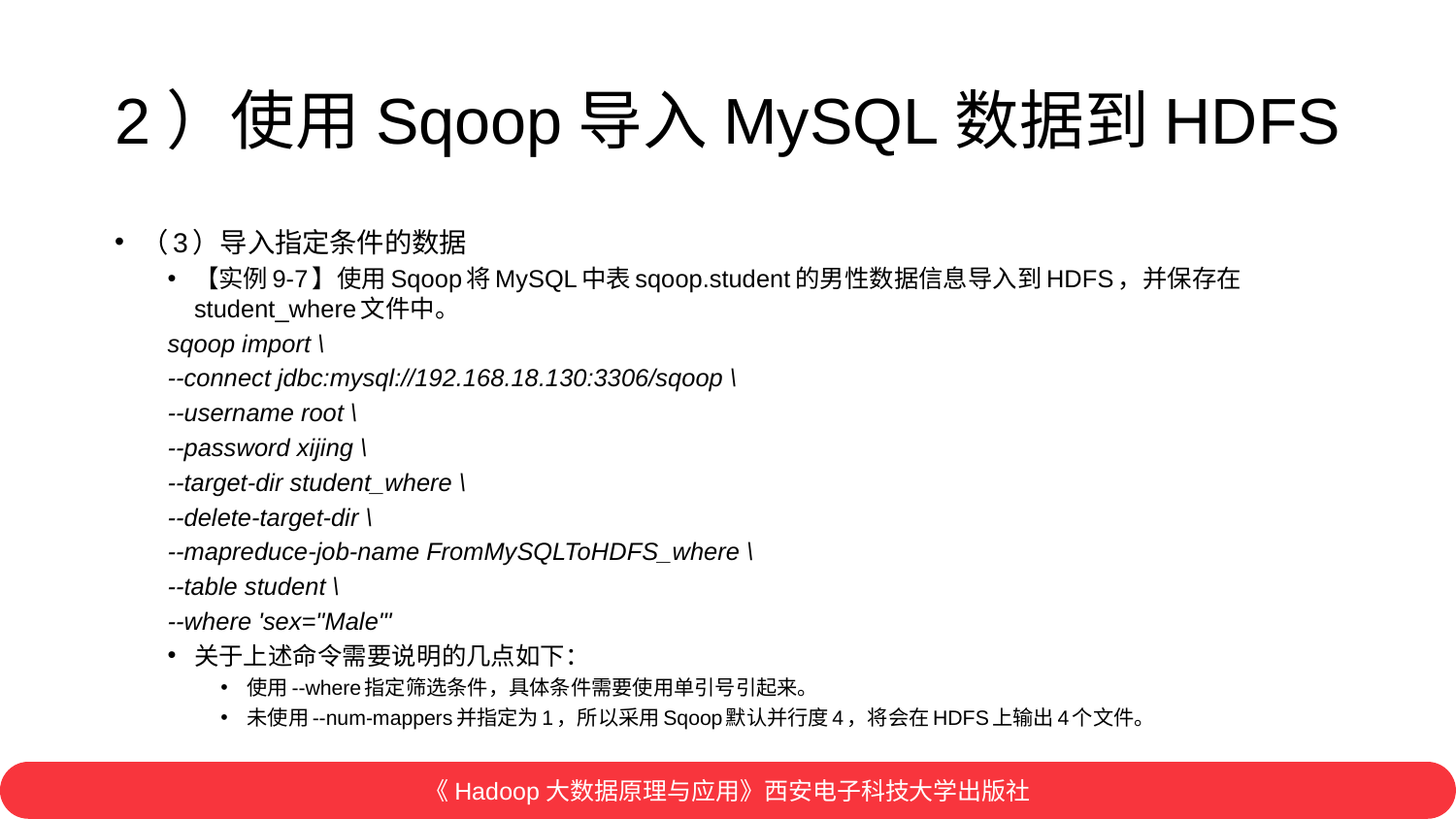

# 2）使用Sqoop导入MySQL数据到HDFS
（3）导入指定条件的数据
【实例9-7】使用Sqoop将MySQL中表sqoop.student的男性数据信息导入到HDFS，并保存在student_where文件中。
sqoop import \
--connect jdbc:mysql://192.168.18.130:3306/sqoop \
--username root \
--password xijing \
--target-dir student_where \
--delete-target-dir \
--mapreduce-job-name FromMySQLToHDFS_where \
--table student \
--where 'sex="Male"'
关于上述命令需要说明的几点如下：
使用--where指定筛选条件，具体条件需要使用单引号引起来。
未使用--num-mappers并指定为1，所以采用Sqoop默认并行度4，将会在HDFS上输出4个文件。